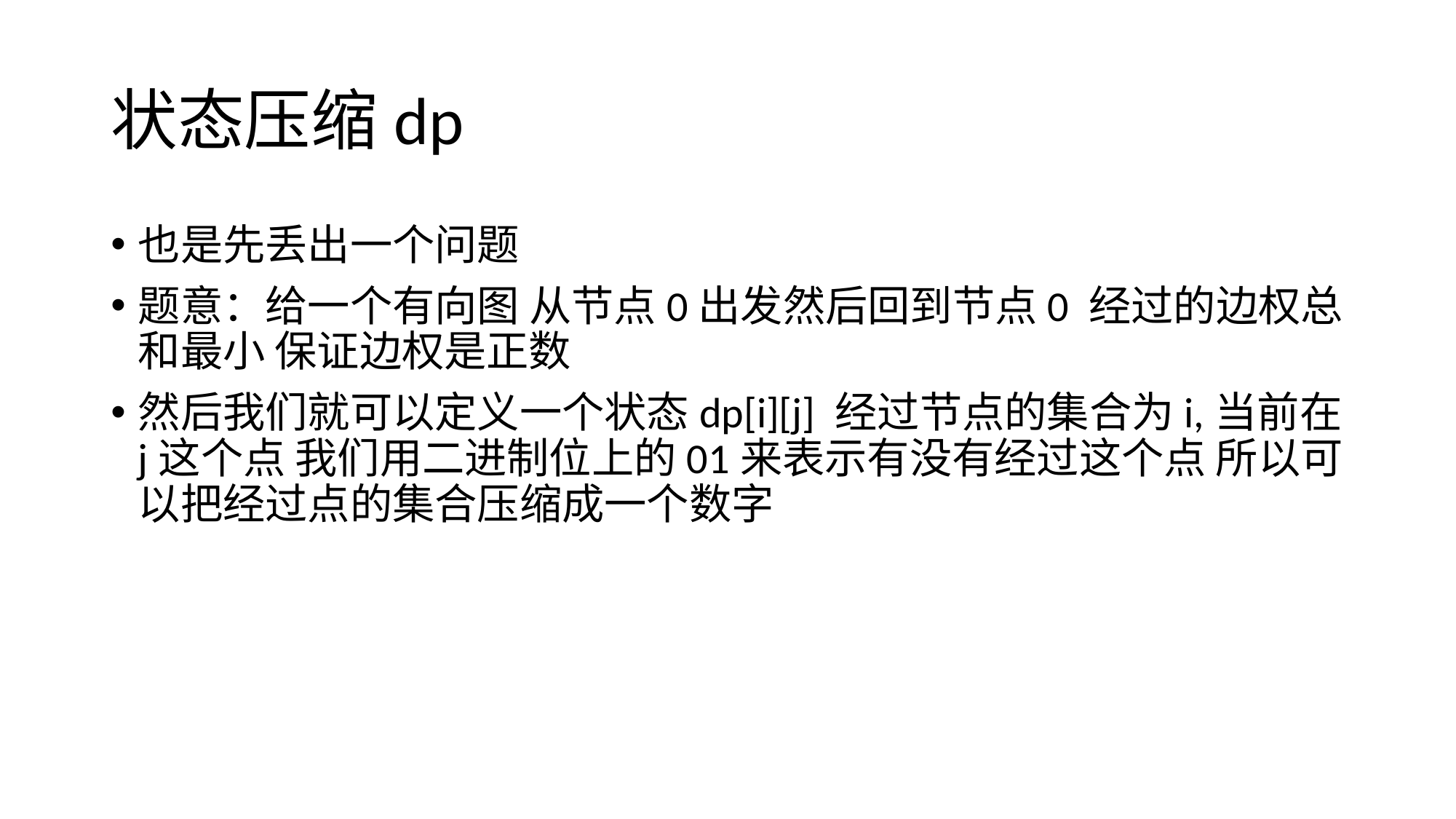

# 状态压缩dp
也是先丢出一个问题
题意：给一个有向图 从节点0出发然后回到节点0 经过的边权总和最小 保证边权是正数
然后我们就可以定义一个状态dp[i][j] 经过节点的集合为i,当前在j这个点 我们用二进制位上的01来表示有没有经过这个点 所以可以把经过点的集合压缩成一个数字